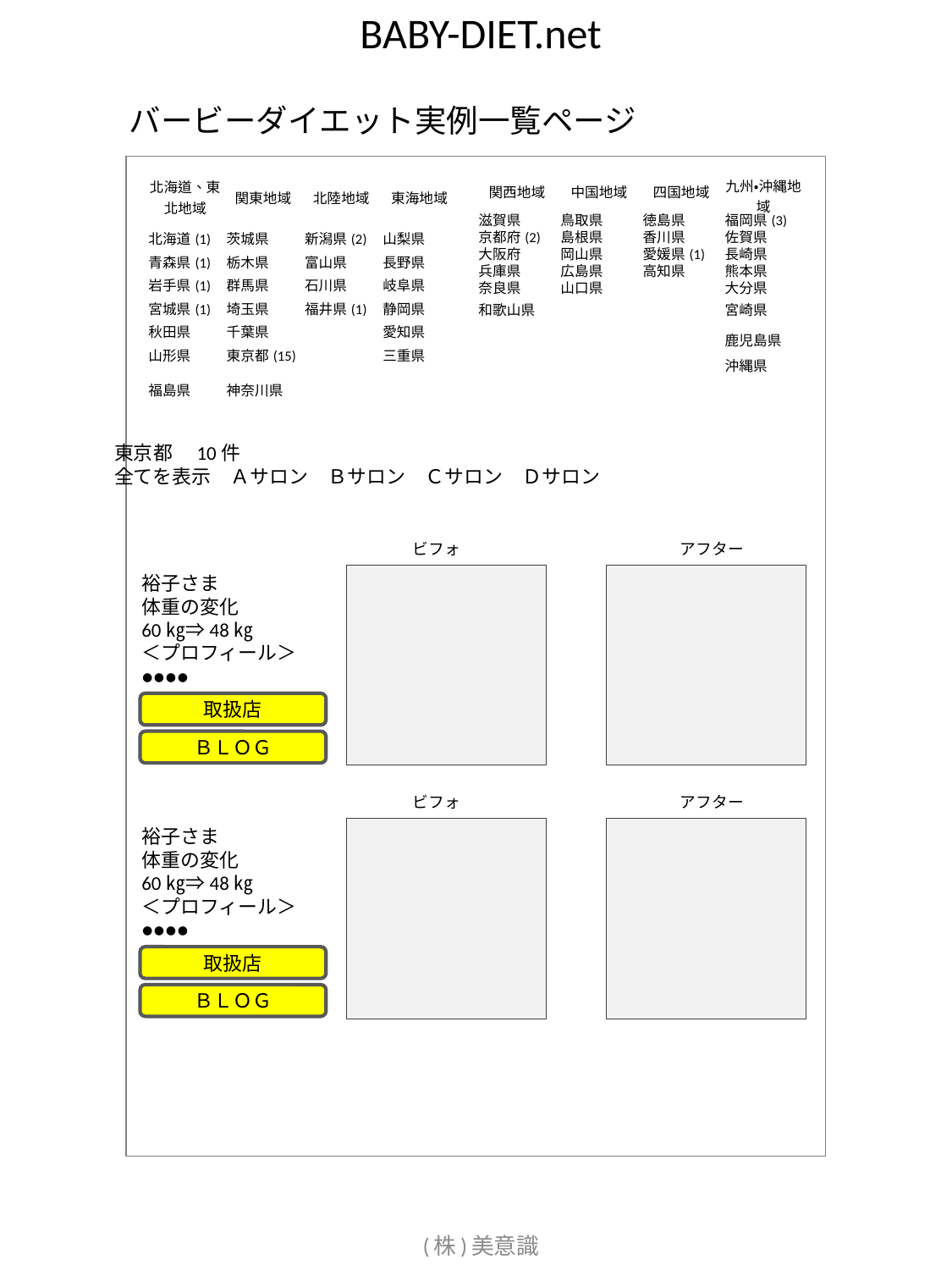

# BABY-DIET.net
バービーダイエット実例一覧ページ

| 北海道、東北地域 | 関東地域 | 北陸地域 | 東海地域 |
| --- | --- | --- | --- |
| 北海道(1) | 茨城県 | 新潟県(2) | 山梨県 |
| 青森県(1) | 栃木県 | 富山県 | 長野県 |
| 岩手県(1) | 群馬県 | 石川県 | 岐阜県 |
| 宮城県(1) | 埼玉県 | 福井県(1) | 静岡県 |
| 秋田県 | 千葉県 |  | 愛知県 |
| 山形県 | 東京都(15) |  | 三重県 |
| 福島県 | 神奈川県 |  |  |
| 関西地域 | 中国地域 | 四国地域 | 九州・沖縄地域 |
| --- | --- | --- | --- |
| 滋賀県 | 鳥取県 | 徳島県 | 福岡県(3) |
| 京都府(2) | 島根県 | 香川県 | 佐賀県 |
| 大阪府 | 岡山県 | 愛媛県(1) | 長崎県 |
| 兵庫県 | 広島県 | 高知県 | 熊本県 |
| 奈良県 | 山口県 |  | 大分県 |
| 和歌山県 |  |  | 宮崎県 |
|  |  |  | 鹿児島県 |
|  |  |  | 沖縄県 |
東京都　10件
全てを表示　Ａサロン　Ｂサロン　Ｃサロン　Ｄサロン
ビフォ
アフター
裕子さま
体重の変化
60㎏⇒48㎏
＜プロフィール＞
●●●●

取扱店
ＢＬＯＧ
ビフォ
アフター
裕子さま
体重の変化
60㎏⇒48㎏
＜プロフィール＞
●●●●

取扱店
ＢＬＯＧ
(株)美意識